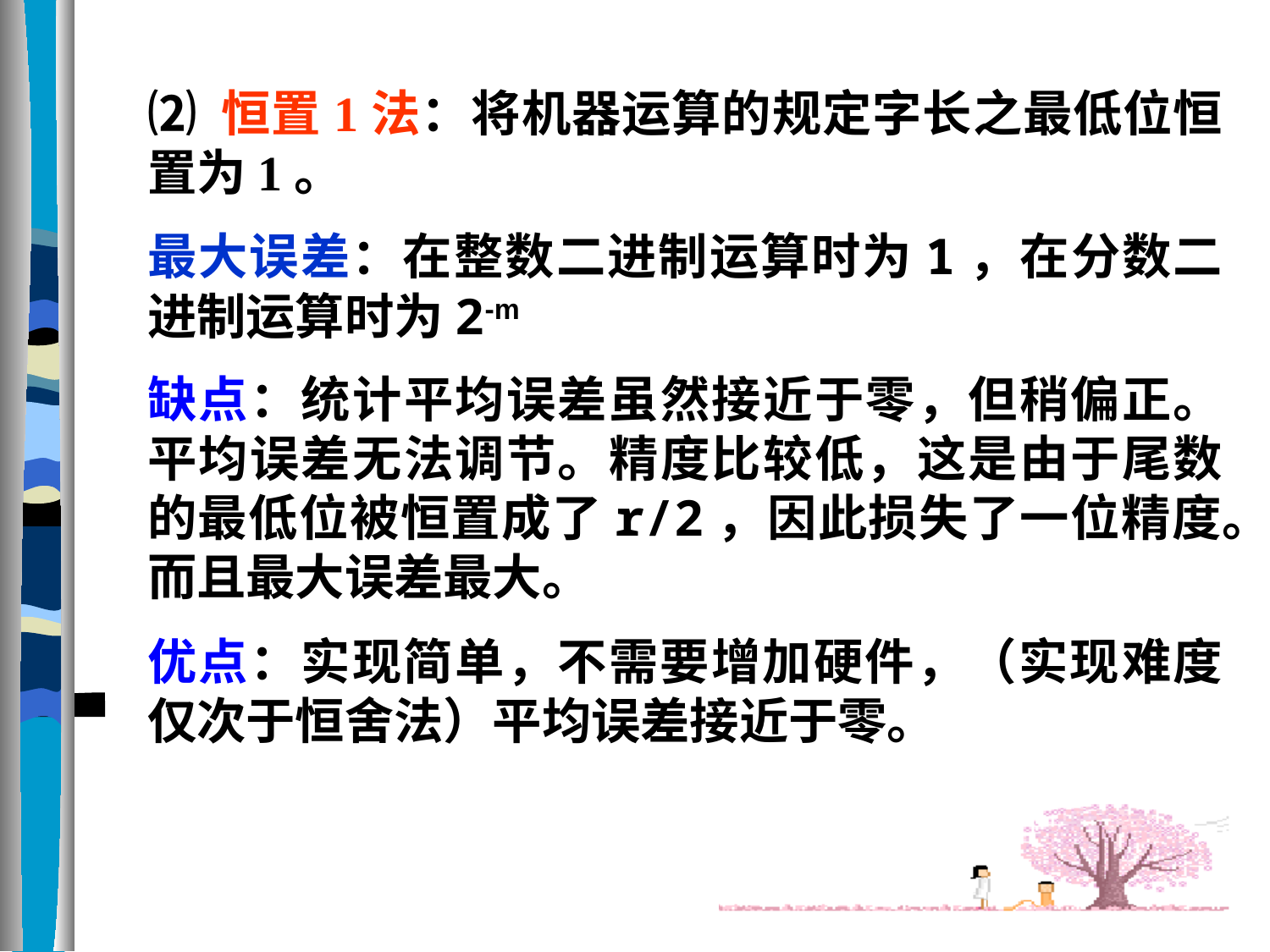

⑵ 恒置1法：将机器运算的规定字长之最低位恒置为1。
最大误差：在整数二进制运算时为1，在分数二进制运算时为2-m
缺点：统计平均误差虽然接近于零，但稍偏正。平均误差无法调节。精度比较低，这是由于尾数的最低位被恒置成了r/2，因此损失了一位精度。而且最大误差最大。
优点：实现简单，不需要增加硬件，（实现难度仅次于恒舍法）平均误差接近于零。